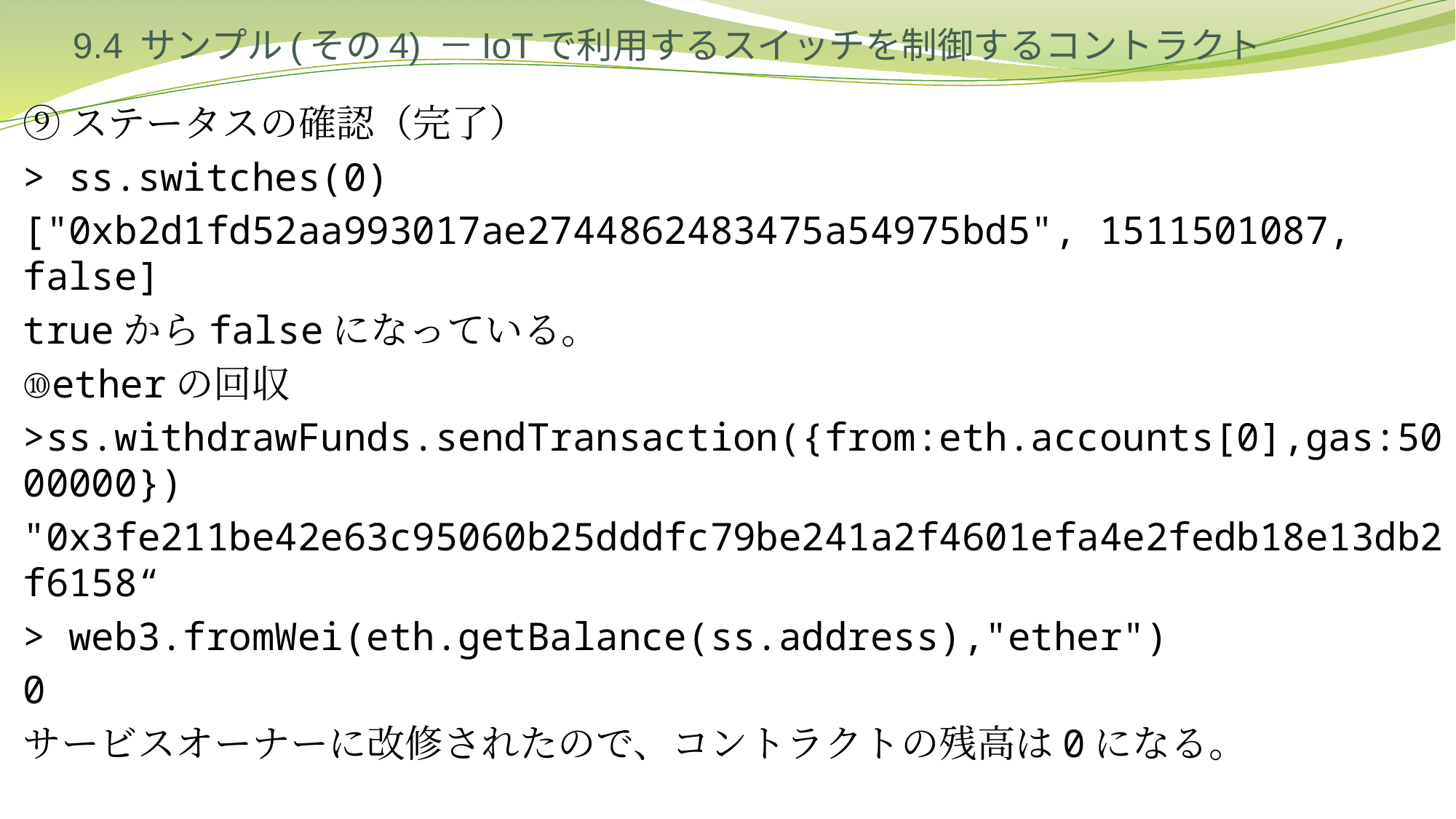

# 9.4 サンプル(その4) －IoTで利用するスイッチを制御するコントラクト

⑨ステータスの確認（完了）
> ss.switches(0)
["0xb2d1fd52aa993017ae2744862483475a54975bd5", 1511501087, false]
trueからfalseになっている。
⑩etherの回収
>ss.withdrawFunds.sendTransaction({from:eth.accounts[0],gas:5000000})
"0x3fe211be42e63c95060b25dddfc79be241a2f4601efa4e2fedb18e13db2f6158“
> web3.fromWei(eth.getBalance(ss.address),"ether")
0
サービスオーナーに改修されたので、コントラクトの残高は0になる。